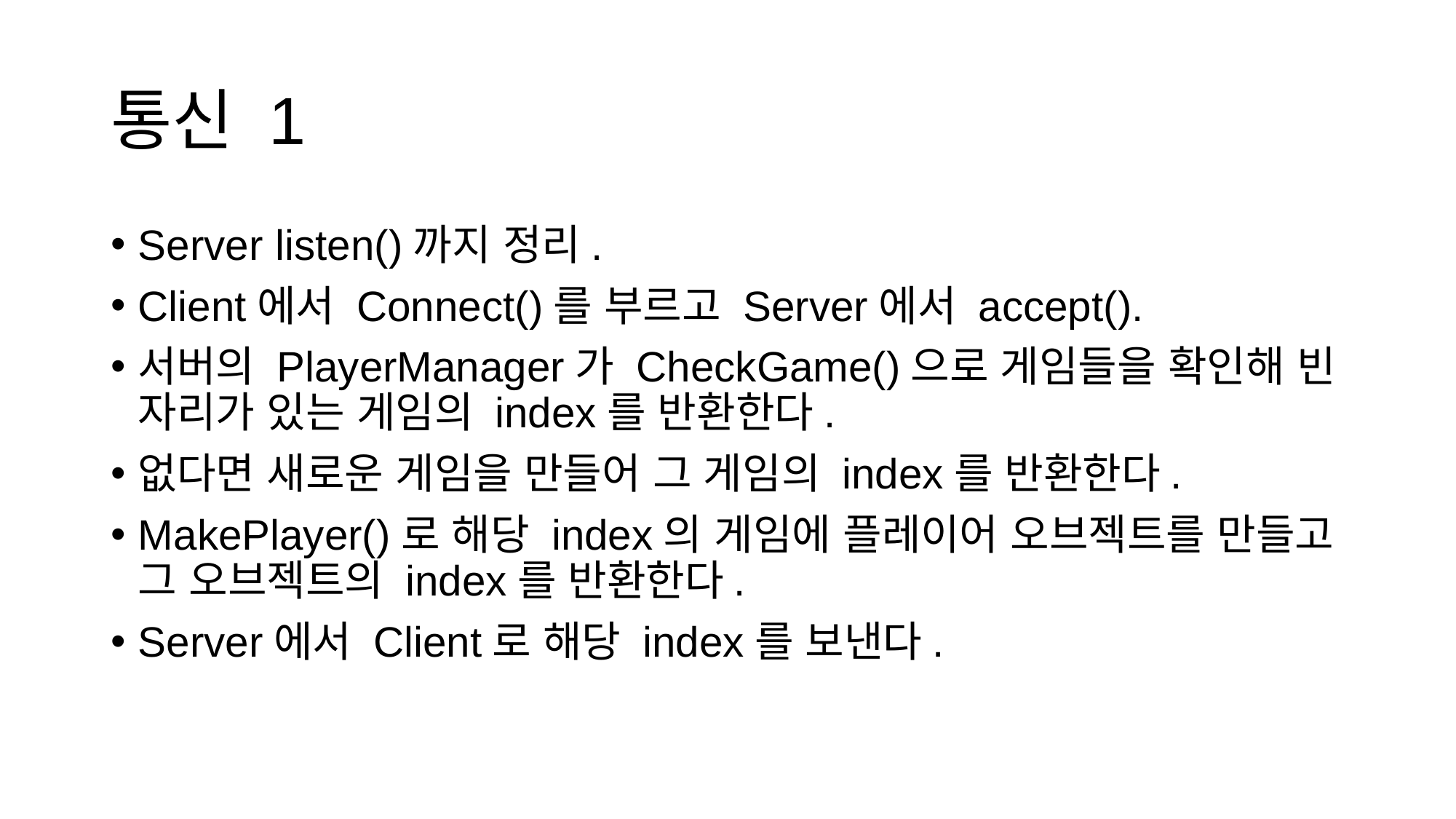

# 통신 1
Server listen()까지 정리.
Client에서 Connect()를 부르고 Server에서 accept().
서버의 PlayerManager가 CheckGame()으로 게임들을 확인해 빈 자리가 있는 게임의 index를 반환한다.
없다면 새로운 게임을 만들어 그 게임의 index를 반환한다.
MakePlayer()로 해당 index의 게임에 플레이어 오브젝트를 만들고 그 오브젝트의 index를 반환한다.
Server에서 Client로 해당 index를 보낸다.